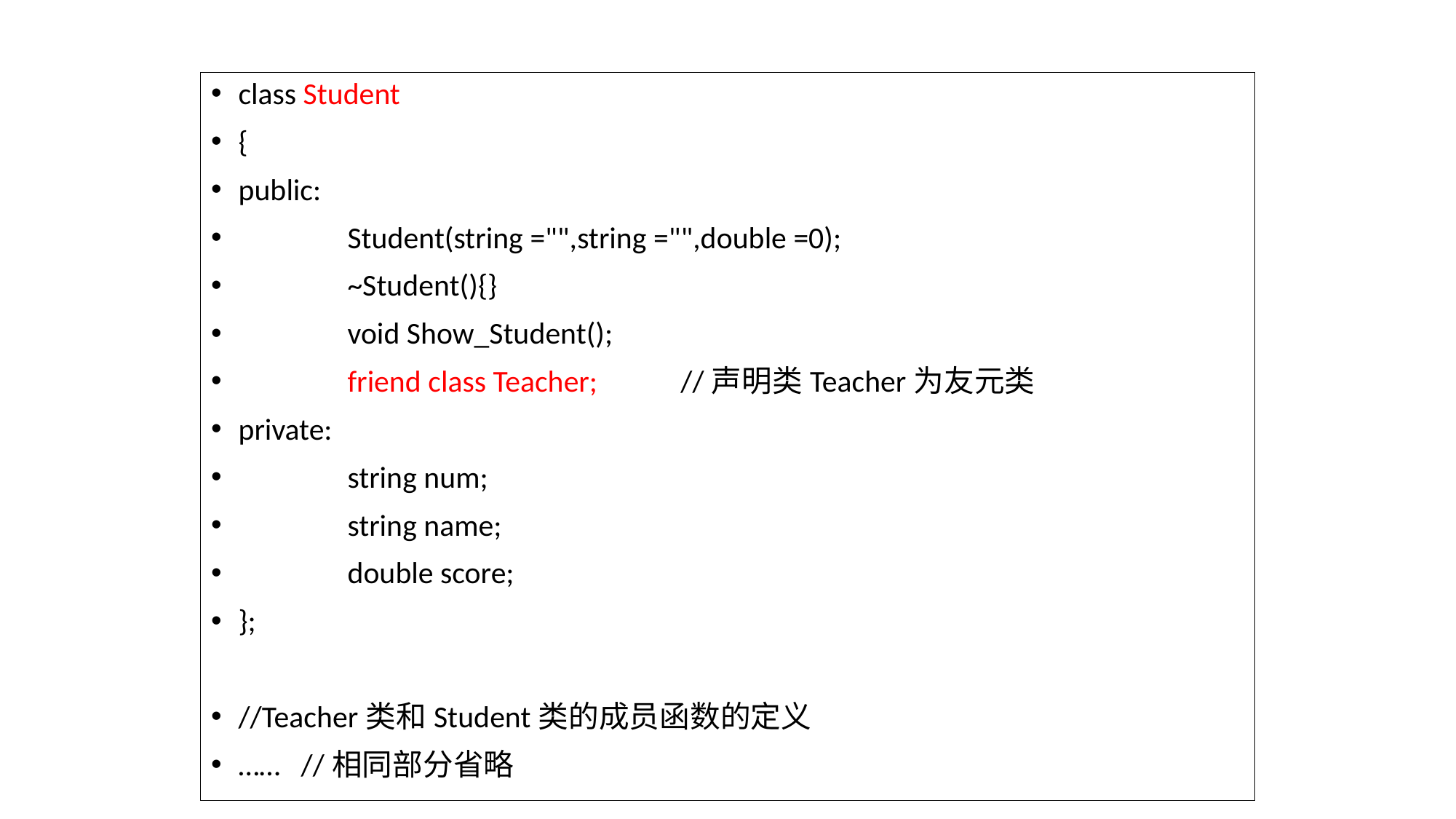

class Student
{
public:
	Student(string ="",string ="",double =0);
	~Student(){}
	void Show_Student();
	friend class Teacher;            //声明类Teacher为友元类
private:
	string num;
	string name;
	double score;
};

//Teacher类和Student类的成员函数的定义
……   //相同部分省略